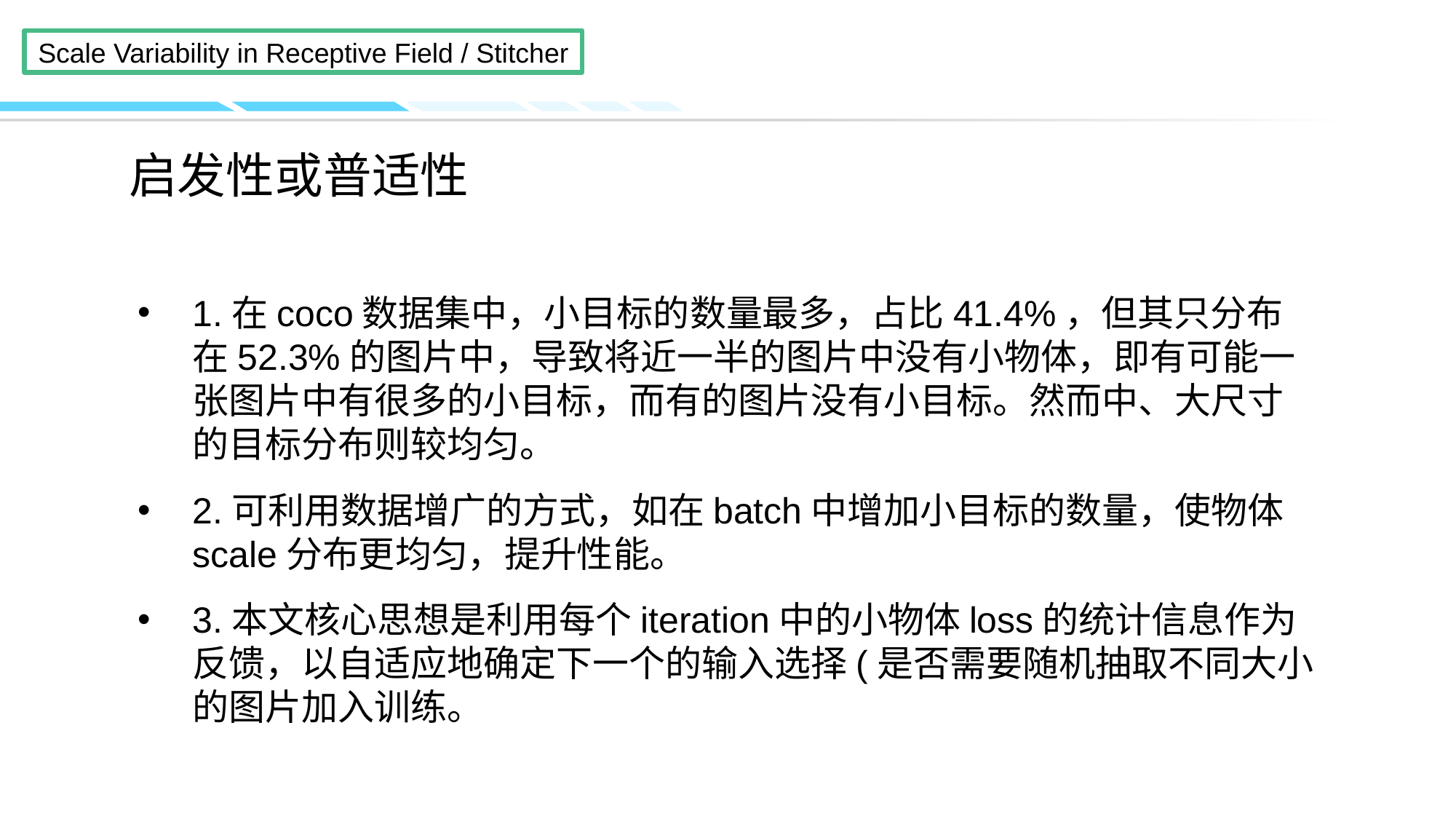

1.在coco数据集中，小目标的数量最多，占比41.4%，但其只分布在52.3%的图片中，导致将近一半的图片中没有小物体，即有可能一张图片中有很多的小目标，而有的图片没有小目标。然而中、大尺寸的目标分布则较均匀。
2.可利用数据增广的方式，如在batch中增加小目标的数量，使物体scale分布更均匀，提升性能。
3.本文核心思想是利用每个iteration中的小物体loss的统计信息作为反馈，以自适应地确定下一个的输入选择(是否需要随机抽取不同大小的图片加入训练。